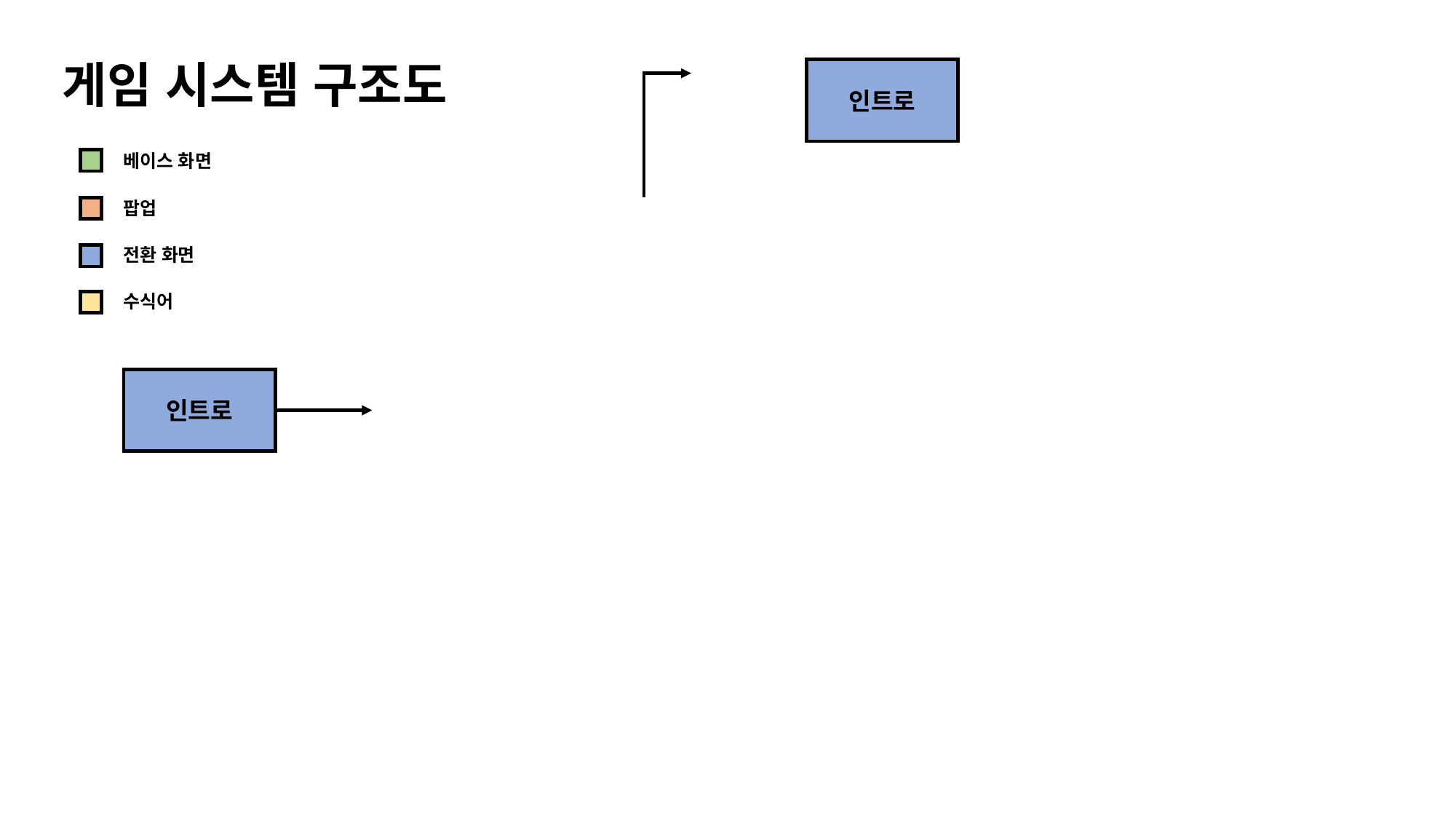

게임 시스템 구조도
인트로
베이스 화면

팝업

전환 화면

수식어

인트로